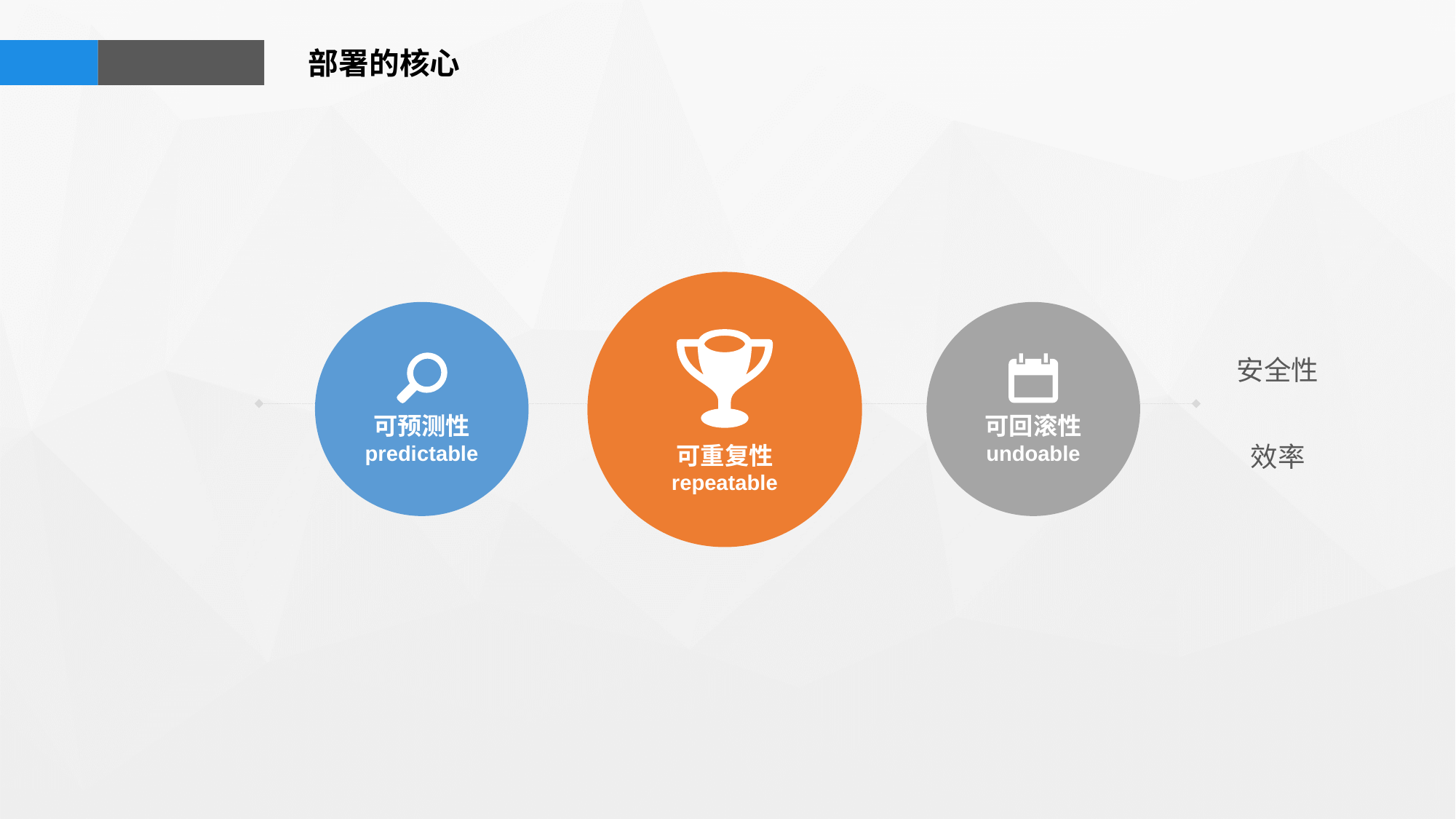

部署的核心

可重复性
repeatable

可预测性
predictable

可回滚性
undoable

安全性
效率